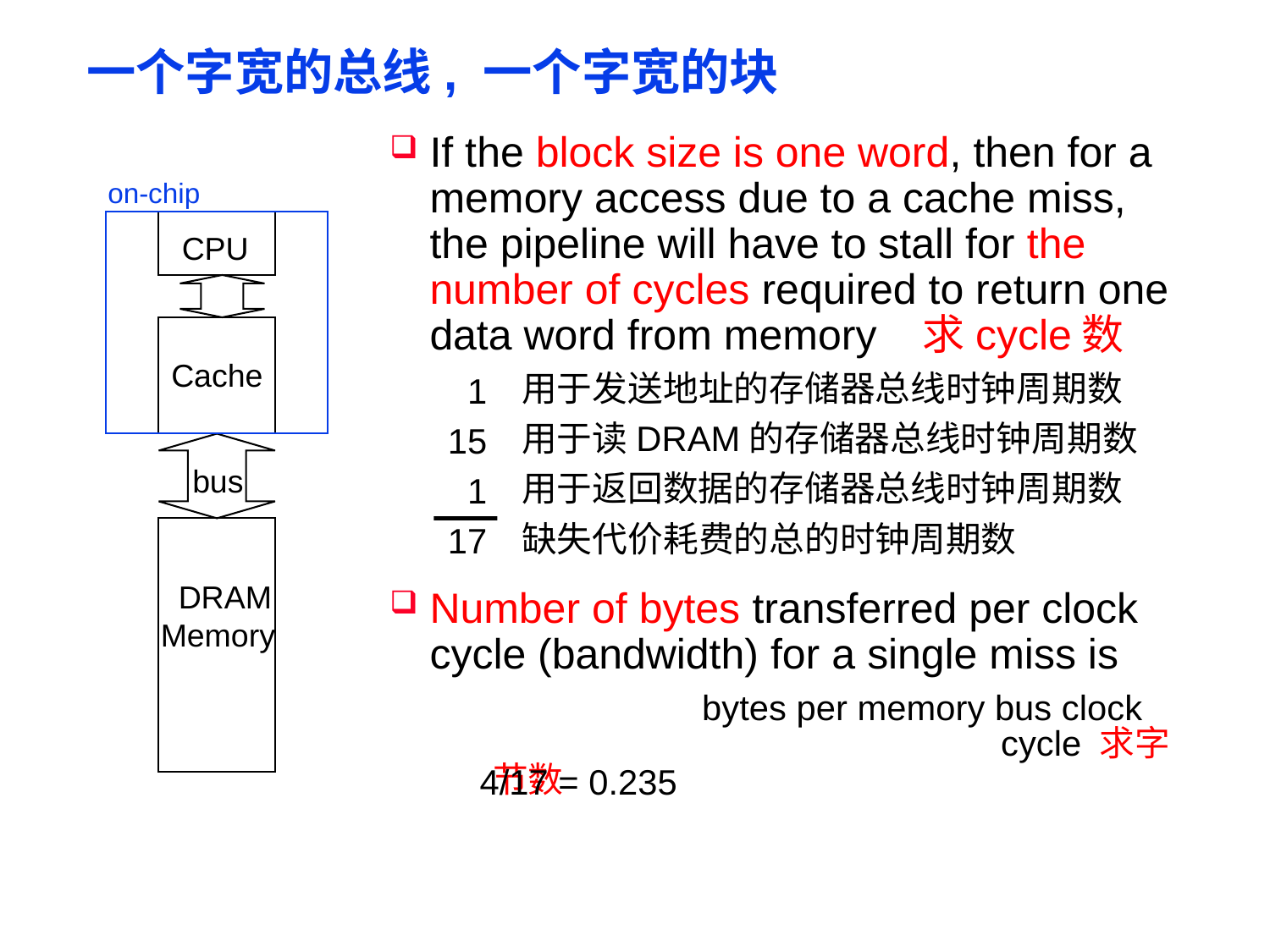

# 一个字宽的总线, 一个字宽的块

If the block size is one word, then for a memory access due to a cache miss, the pipeline will have to stall for the number of cycles required to return one data word from memory   求cycle数
       用于发送地址的存储器总线时钟周期数
       用于读DRAM的存储器总线时钟周期数
       用于返回数据的存储器总线时钟周期数
       缺失代价耗费的总的时钟周期数
Number of bytes transferred per clock cycle (bandwidth) for a single miss is
                         bytes per memory bus clock 				cycle 求字节数
on-chip

CPU

  1
15
  1
17

Cache

bus

  DRAM
Memory

4/17 = 0.235